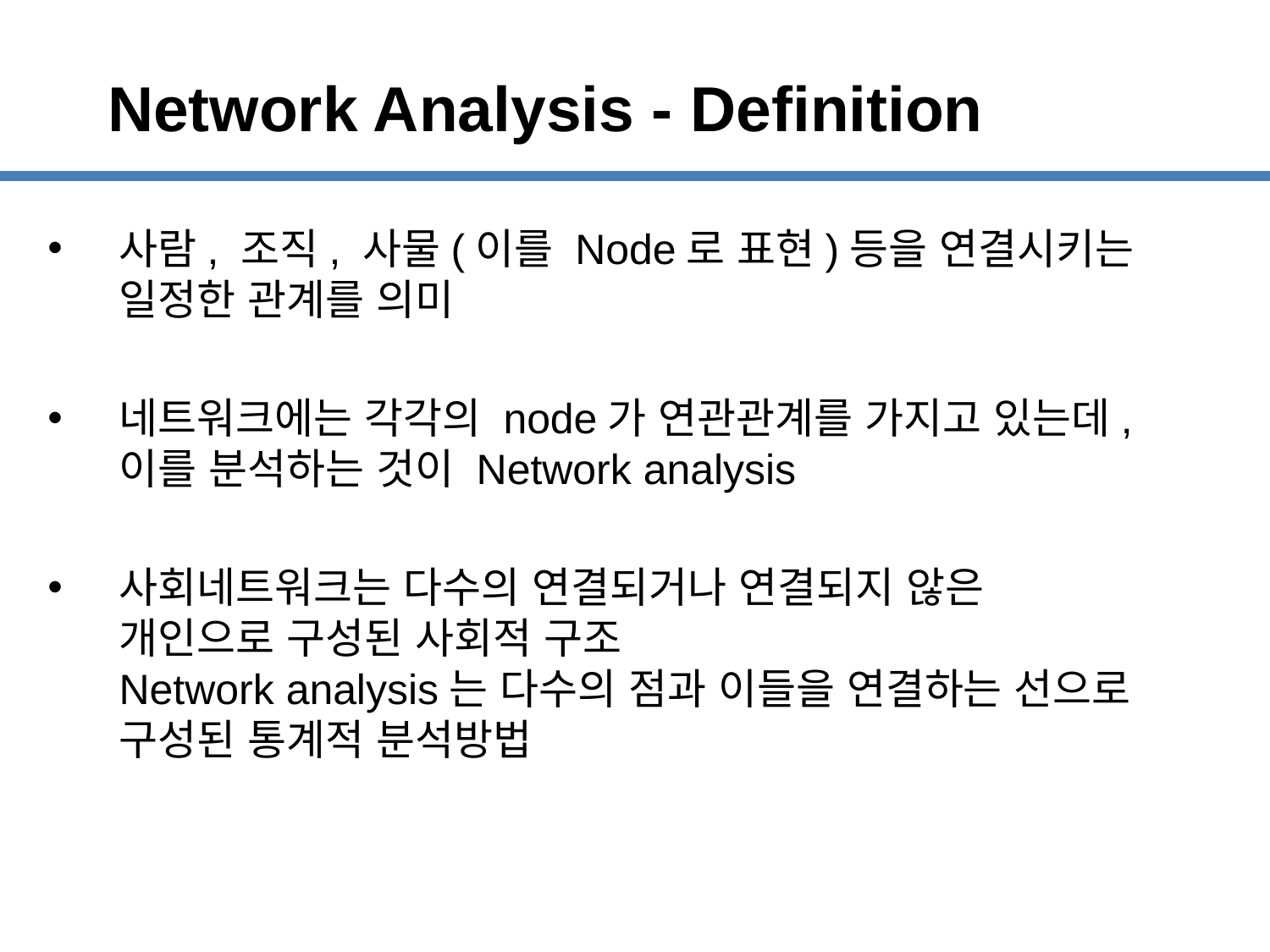

# Network Analysis - Definition
사람, 조직, 사물(이를 Node로 표현)등을 연결시키는
일정한 관계를 의미

네트워크에는 각각의 node가 연관관계를 가지고 있는데, 이를 분석하는 것이 Network analysis

사회네트워크는 다수의 연결되거나 연결되지 않은
개인으로 구성된 사회적 구조
Network analysis는 다수의 점과 이들을 연결하는 선으로 구성된 통계적 분석방법